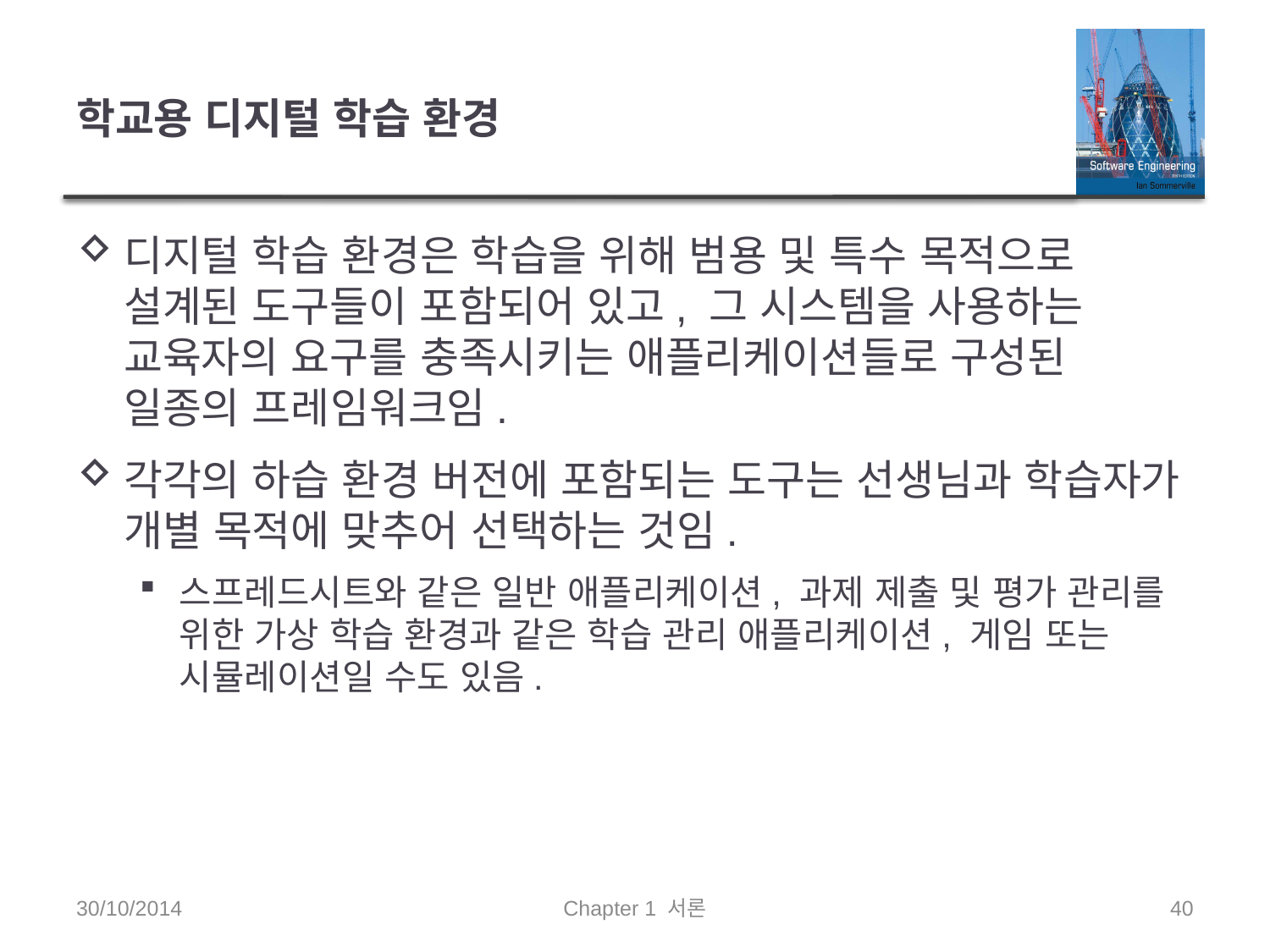

# 학교용 디지털 학습 환경
디지털 학습 환경은 학습을 위해 범용 및 특수 목적으로 설계된 도구들이 포함되어 있고, 그 시스템을 사용하는 교육자의 요구를 충족시키는 애플리케이션들로 구성된 일종의 프레임워크임.
각각의 하습 환경 버전에 포함되는 도구는 선생님과 학습자가 개별 목적에 맞추어 선택하는 것임.
스프레드시트와 같은 일반 애플리케이션, 과제 제출 및 평가 관리를 위한 가상 학습 환경과 같은 학습 관리 애플리케이션, 게임 또는 시뮬레이션일 수도 있음.
30/10/2014
Chapter 1 서론
40